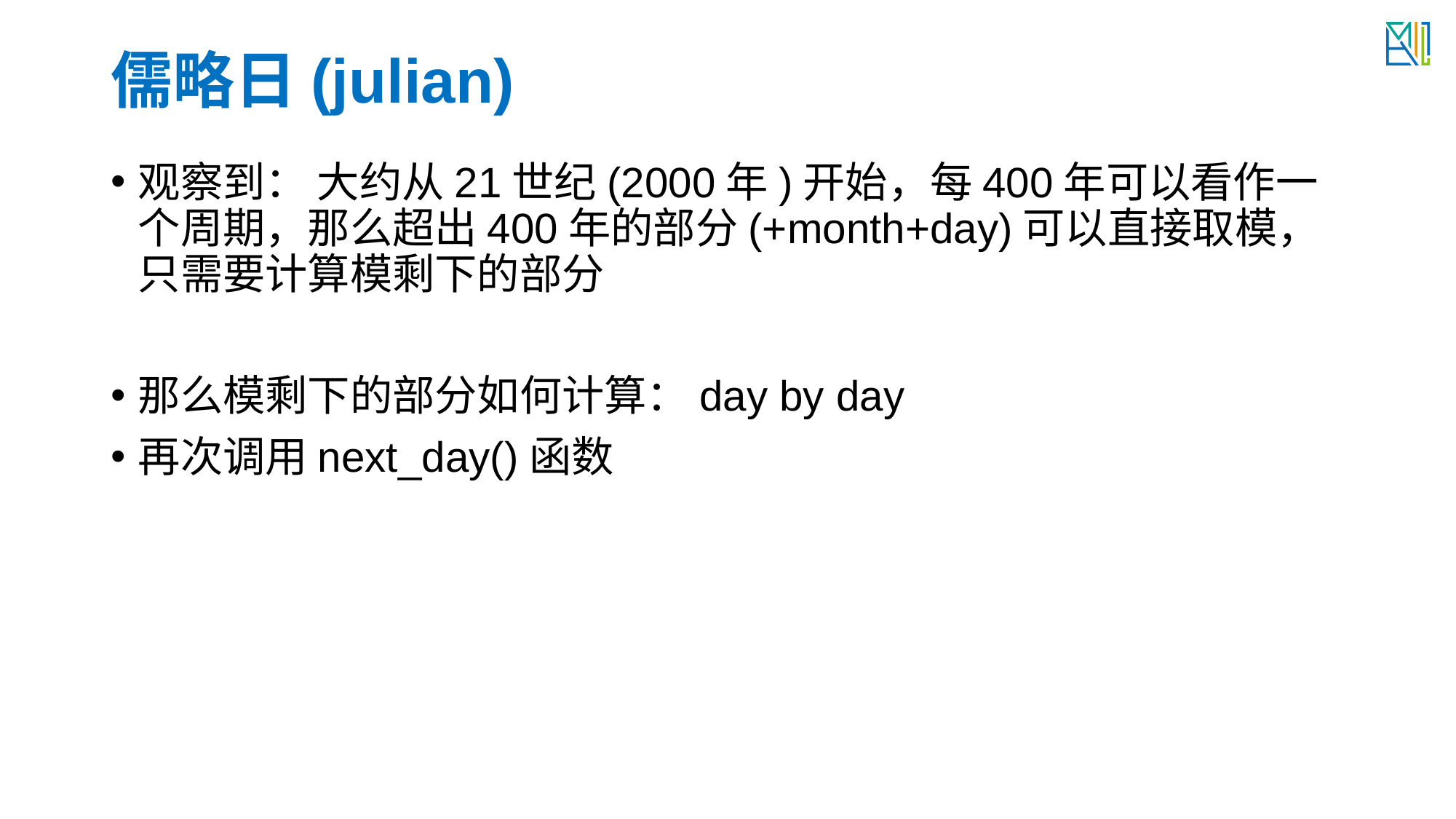

# 儒略日(julian)
观察到： 大约从21世纪(2000年)开始，每400年可以看作一个周期，那么超出400年的部分(+month+day)可以直接取模，只需要计算模剩下的部分

那么模剩下的部分如何计算：day by day
再次调用next_day()函数